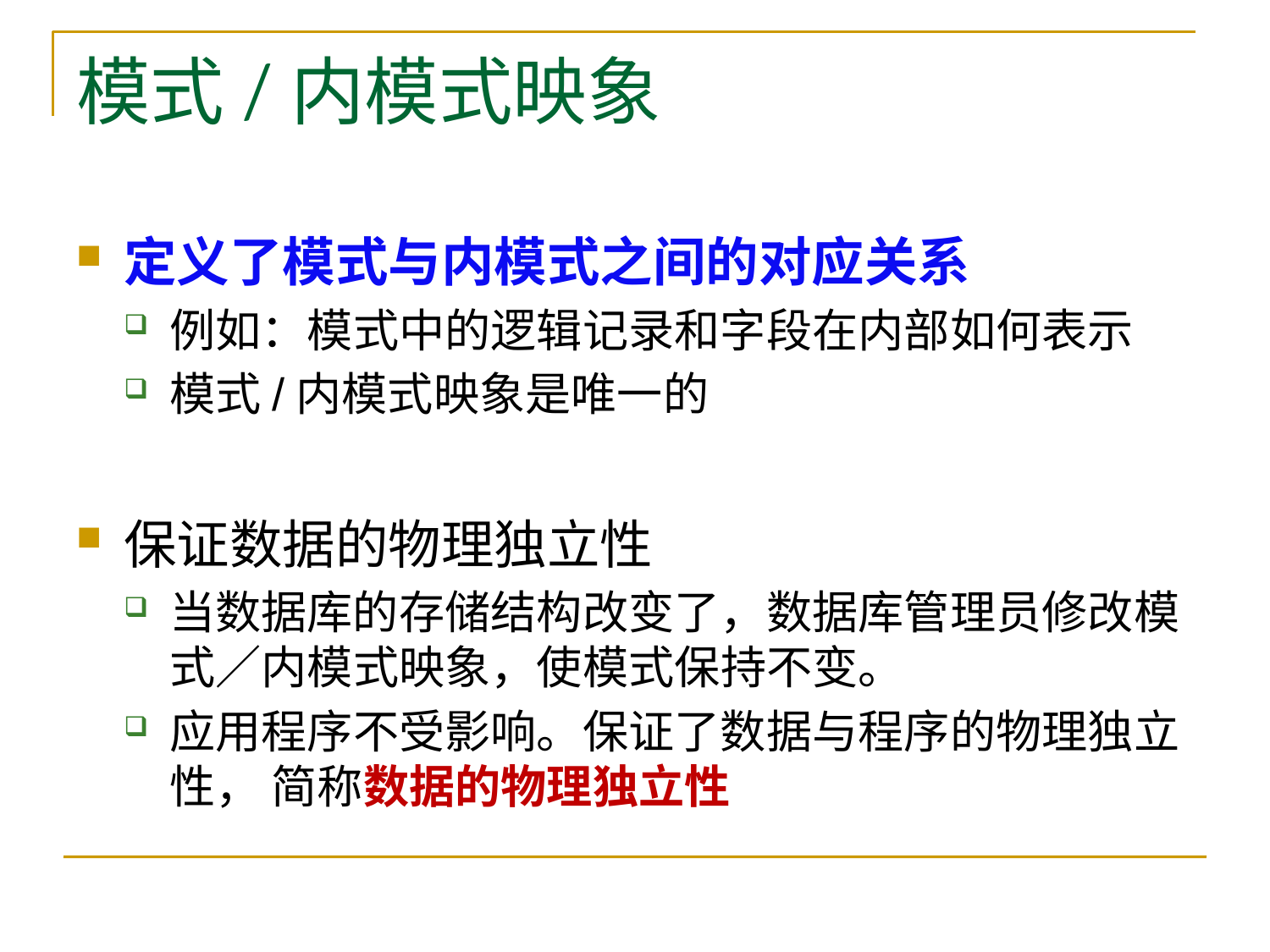

# 模式/内模式映象
定义了模式与内模式之间的对应关系
例如：模式中的逻辑记录和字段在内部如何表示
模式/内模式映象是唯一的

保证数据的物理独立性
当数据库的存储结构改变了，数据库管理员修改模式／内模式映象，使模式保持不变。
应用程序不受影响。保证了数据与程序的物理独立性， 简称数据的物理独立性